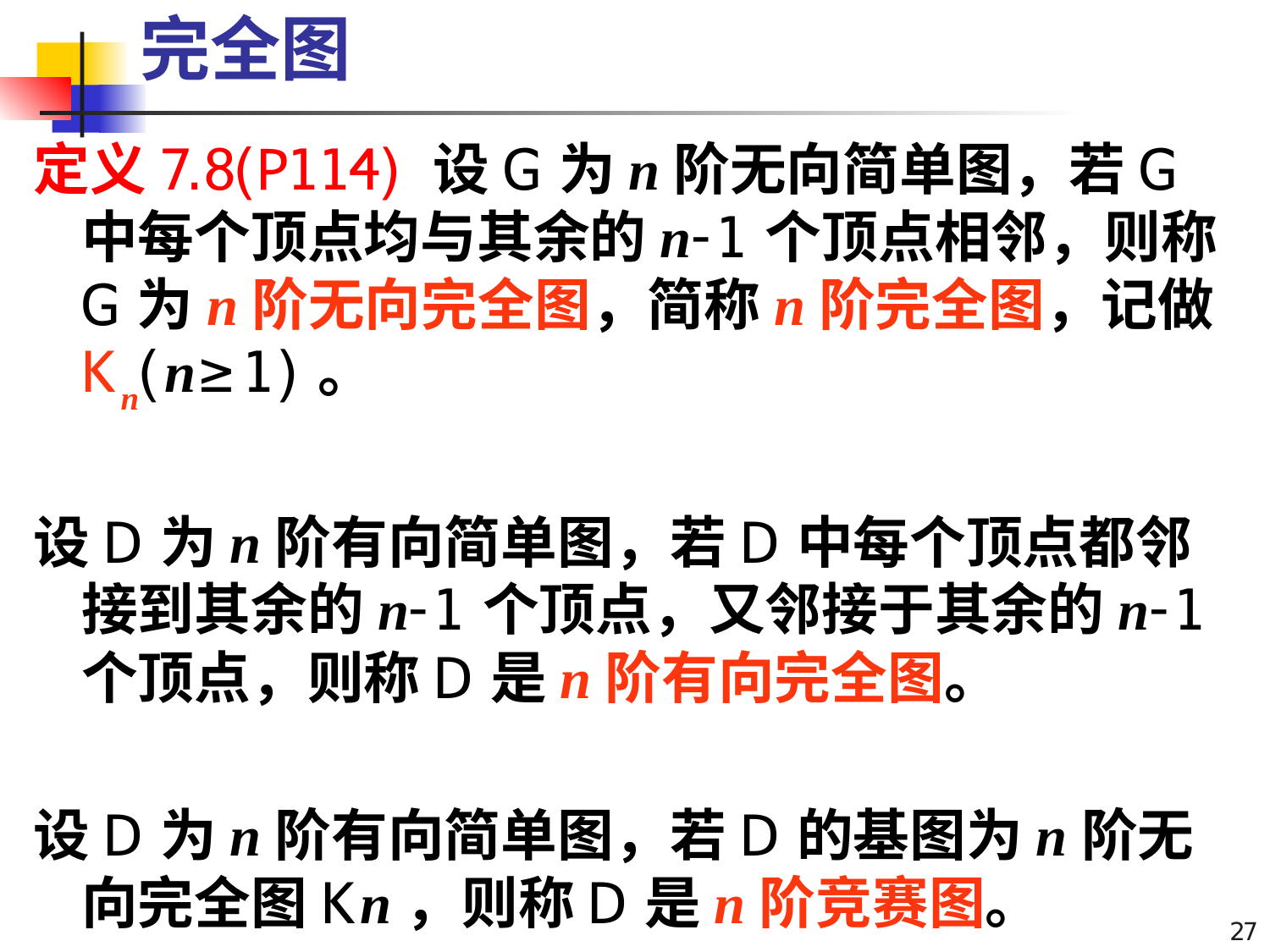

# 完全图
定义7.8(P114) 设G为n阶无向简单图，若G中每个顶点均与其余的n-1个顶点相邻，则称G为n阶无向完全图，简称n阶完全图，记做Kn(n≥1)。

设D为n阶有向简单图，若D中每个顶点都邻接到其余的n-1个顶点，又邻接于其余的n-1个顶点，则称D是n阶有向完全图。

设D为n阶有向简单图，若D的基图为n阶无向完全图Kn，则称D是n阶竞赛图。
27